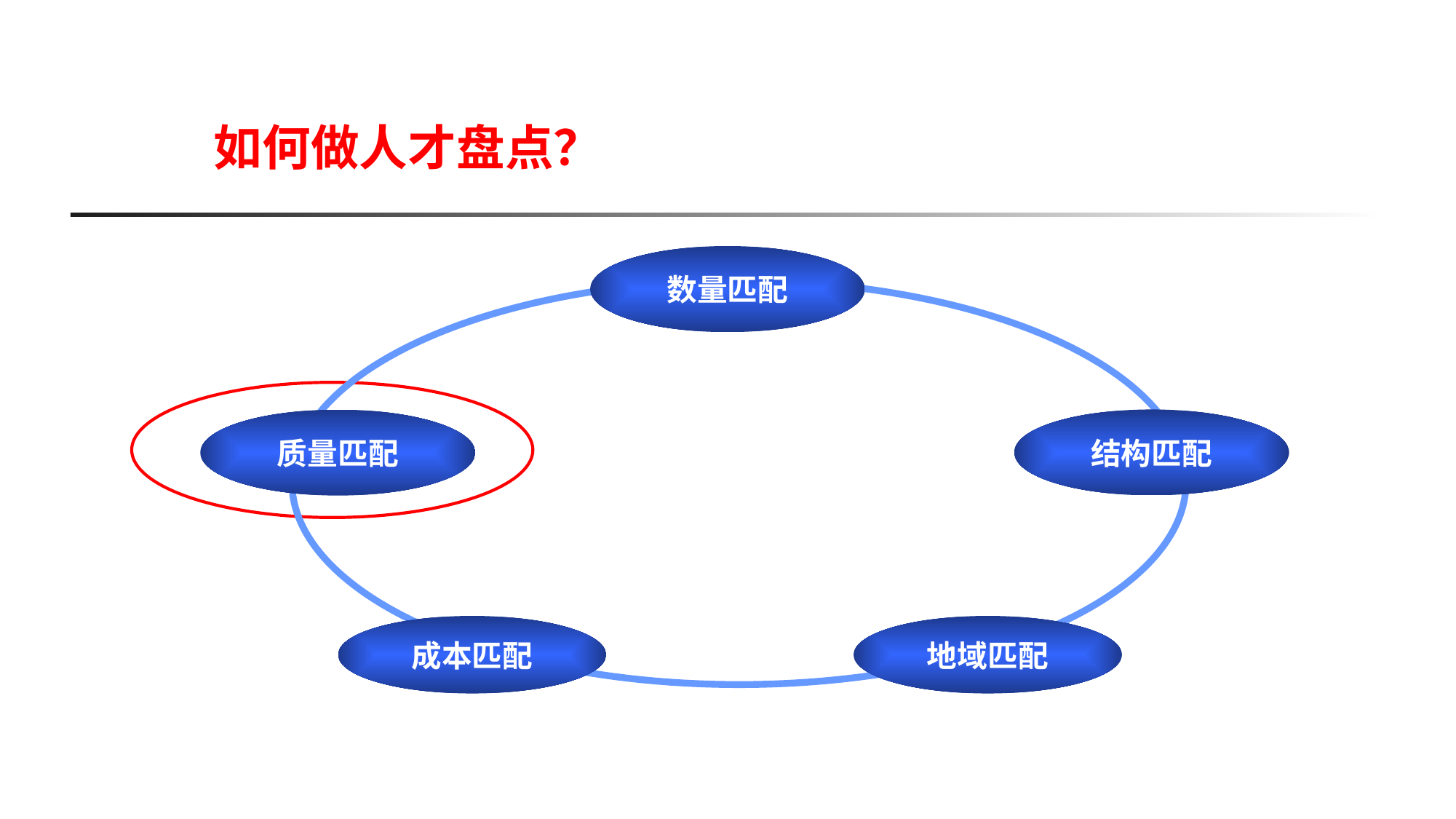

如何做人才盘点？
数量匹配

结构匹配
质量匹配
成本匹配
地域匹配

16